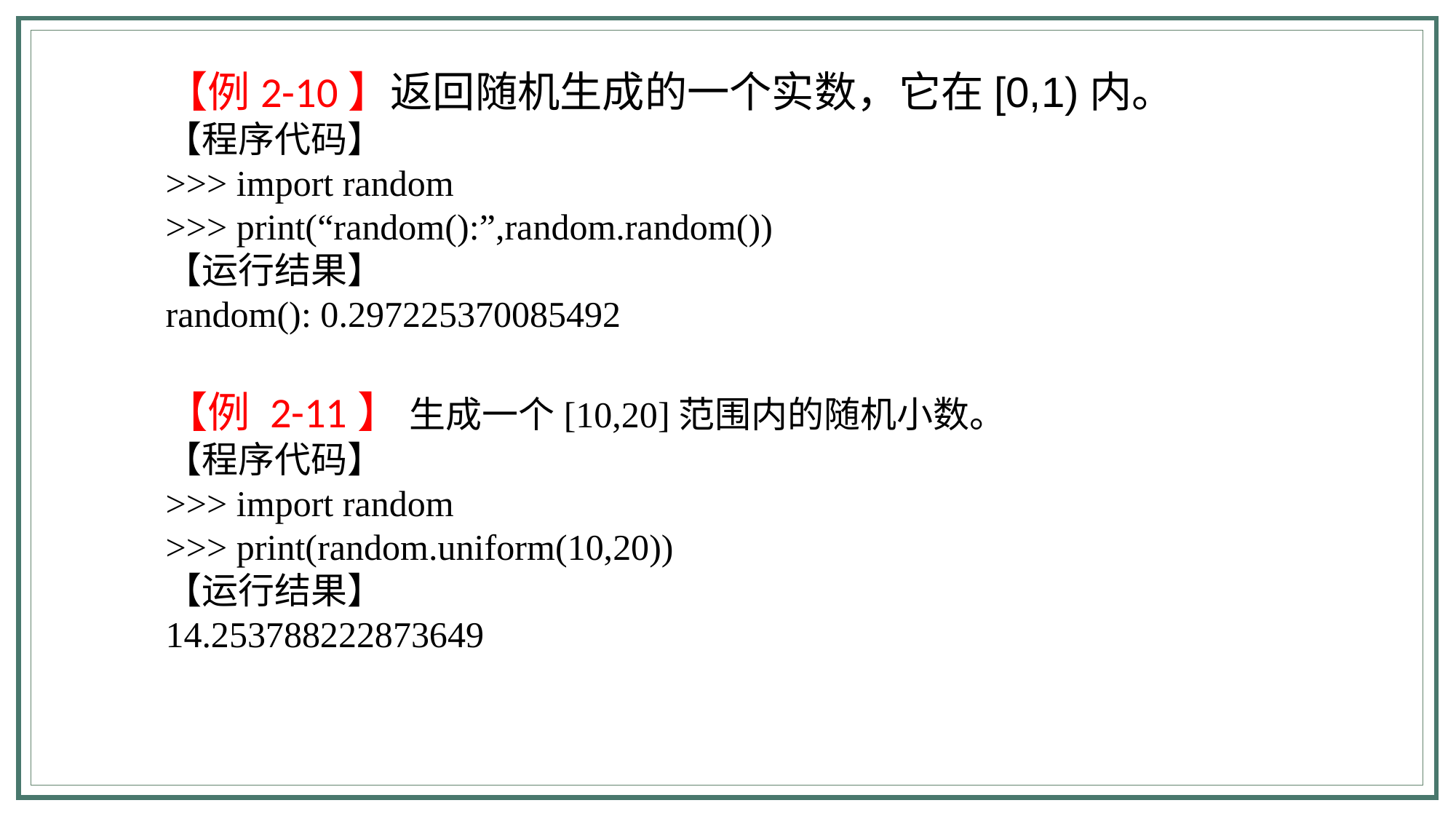

【例2-10】返回随机生成的一个实数，它在[0,1)内。
【程序代码】
>>> import random
>>> print(“random():”,random.random())
【运行结果】
random(): 0.297225370085492

【例 2-11】 生成一个[10,20]范围内的随机小数。
【程序代码】
>>> import random
>>> print(random.uniform(10,20))
【运行结果】
14.253788222873649